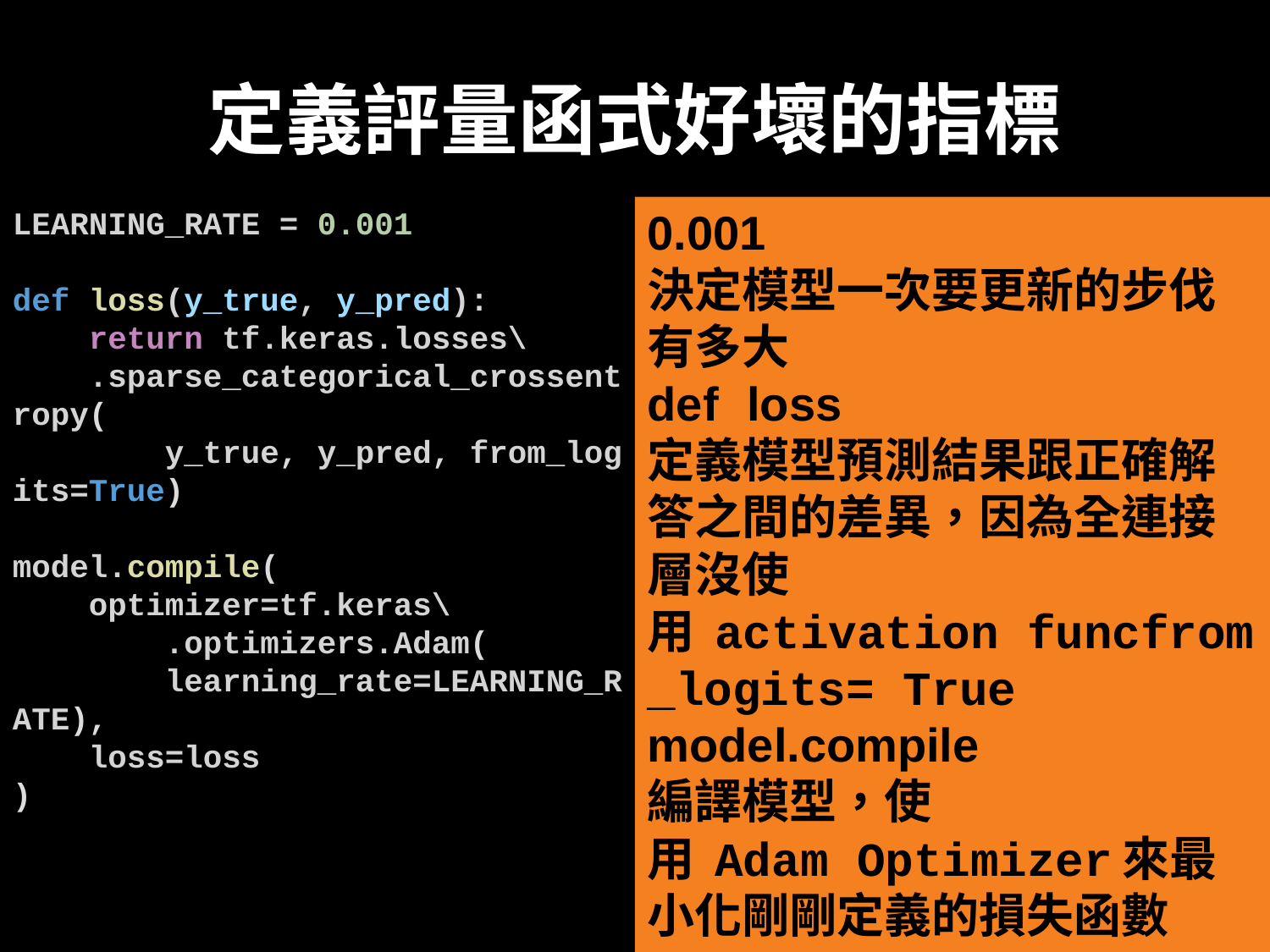

# 定義評量函式好壞的指標

LEARNING_RATE = 0.001
def loss(y_true, y_pred):
    return tf.keras.losses\
    .sparse_categorical_crossentropy(
        y_true, y_pred, from_logits=True)
model.compile(
    optimizer=tf.keras\
        .optimizers.Adam(
        learning_rate=LEARNING_RATE),
    loss=loss
)
0.001
決定模型一次要更新的步伐有多大
def loss
定義模型預測結果跟正確解答之間的差異，因為全連接層沒使用 activation funcfrom_logits= True
model.compile
編譯模型，使用 Adam Optimizer來最小化剛剛定義的損失函數